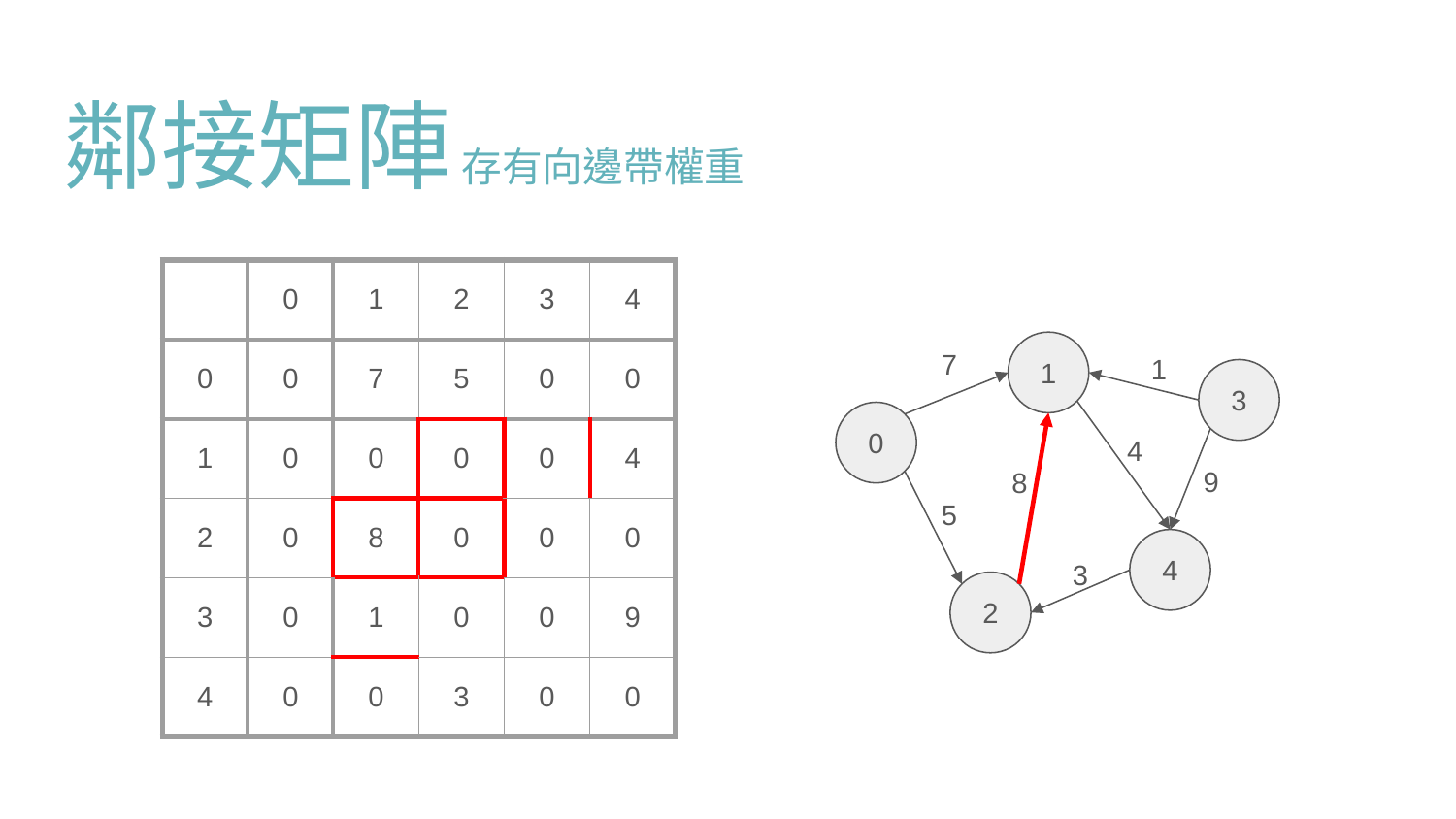

# 鄰接矩陣 存有向邊帶權重
|  | 0 | 1 | 2 | 3 | 4 |
| --- | --- | --- | --- | --- | --- |
| 0 | 0 | 7 | 5 | 0 | 0 |
| 1 | 0 | 0 | 0 | 0 | 4 |
| 2 | 0 | 8 | 0 | 0 | 0 |
| 3 | 0 | 1 | 0 | 0 | 9 |
| 4 | 0 | 0 | 3 | 0 | 0 |
7
1
1
3
0
4
9
8
5
4
3
2